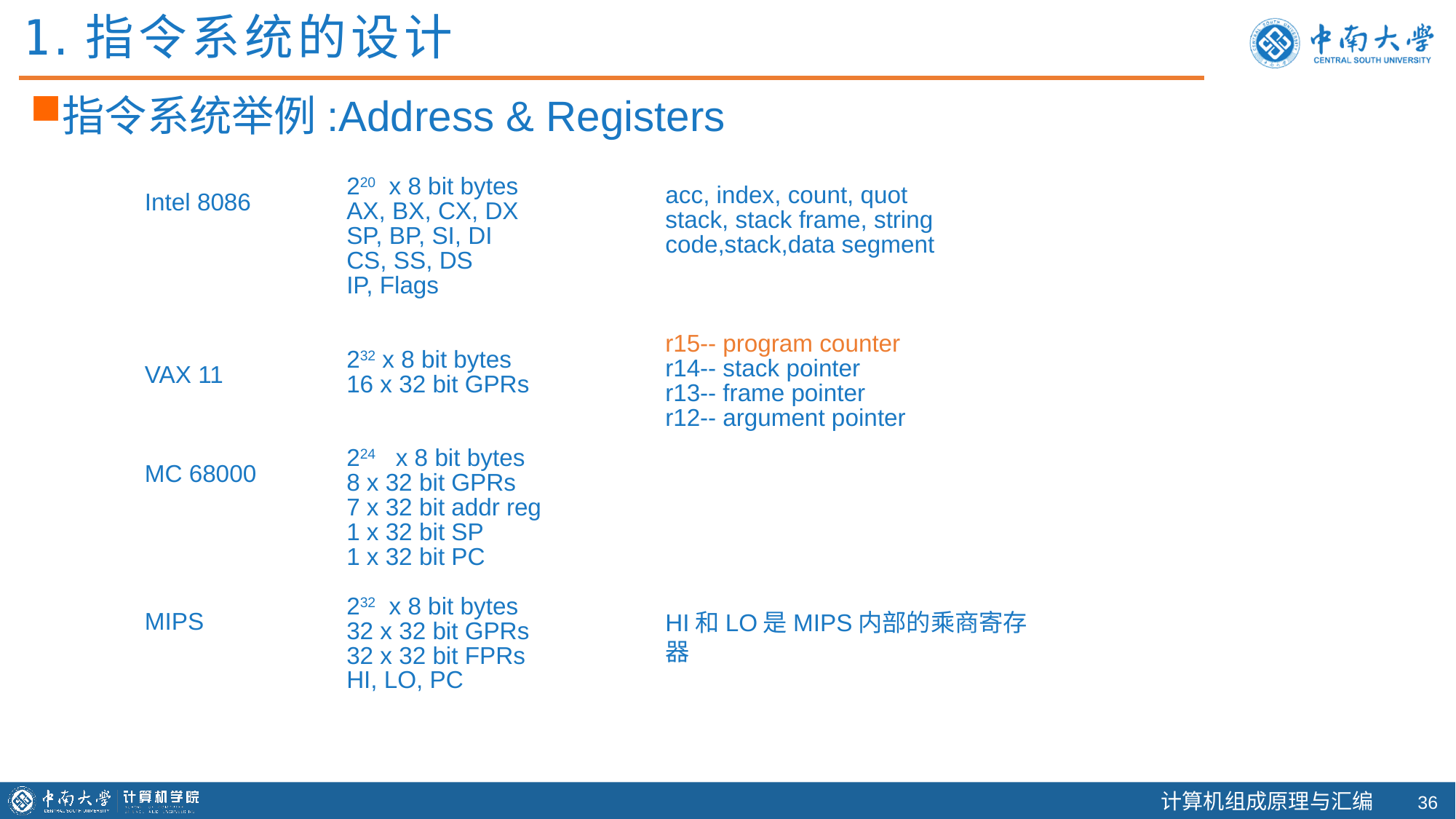

1.指令系统的设计
指令系统举例:Address & Registers

220  x 8 bit bytes
AX, BX, CX, DX
SP, BP, SI, DI
CS, SS, DS
IP, Flags

232 x 8 bit bytes
16 x 32 bit GPRs

224   x 8 bit bytes
8 x 32 bit GPRs
7 x 32 bit addr reg
1 x 32 bit SP
1 x 32 bit PC

232  x 8 bit bytes
32 x 32 bit GPRs
32 x 32 bit FPRs
HI, LO, PC
acc, index, count, quot
stack, stack frame, string
code,stack,data segment

r15-- program counter
r14-- stack pointer
r13-- frame pointer
r12-- argument pointer

Intel 8086

VAX 11

MC 68000

MIPS
HI和LO是MIPS内部的乘商寄存器
36